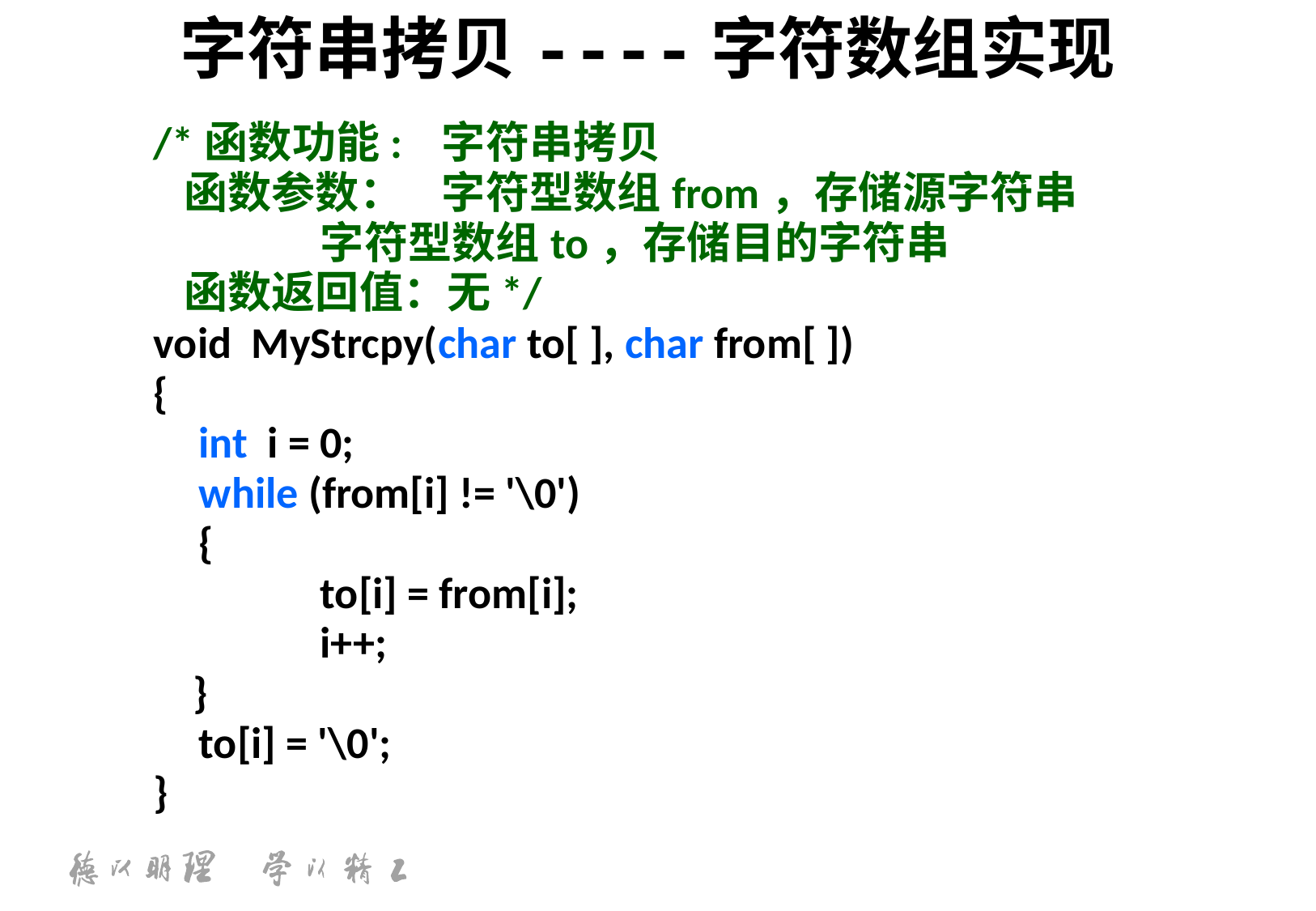

# 字符串拷贝----字符数组实现
/*函数功能:	字符串拷贝
  函数参数：	字符型数组from，存储源字符串
             	字符型数组to，存储目的字符串
  函数返回值：无*/
void  MyStrcpy(char to[ ], char from[ ])
{
	int  i = 0;
	while (from[i] != '\0')
	{
    		to[i] = from[i];
	    	i++;
    }
	to[i] = '\0';
}
104